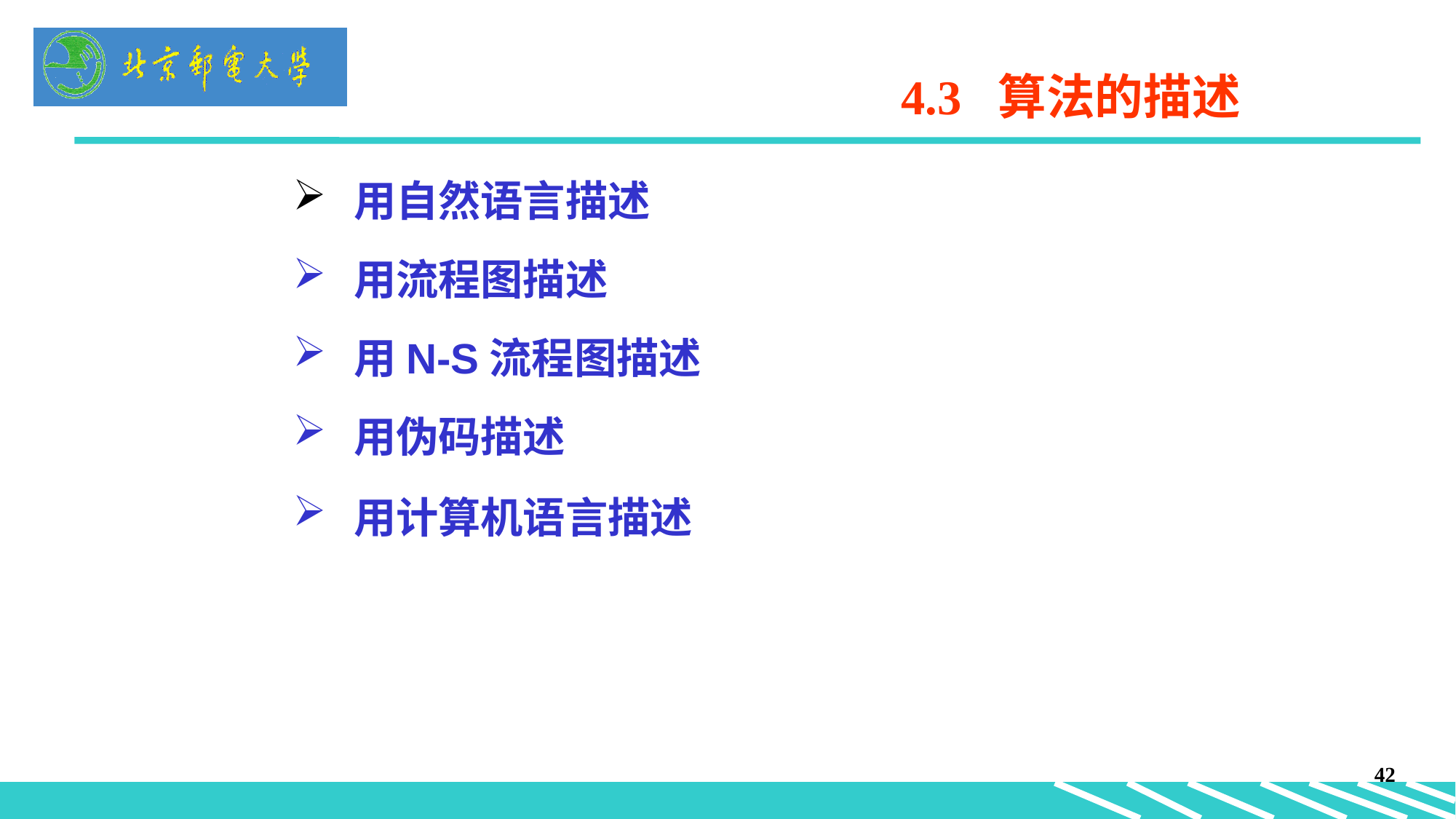

# 4.3  算法的描述

 用自然语言描述

 用流程图描述

 用N-S流程图描述

 用伪码描述

 用计算机语言描述
42